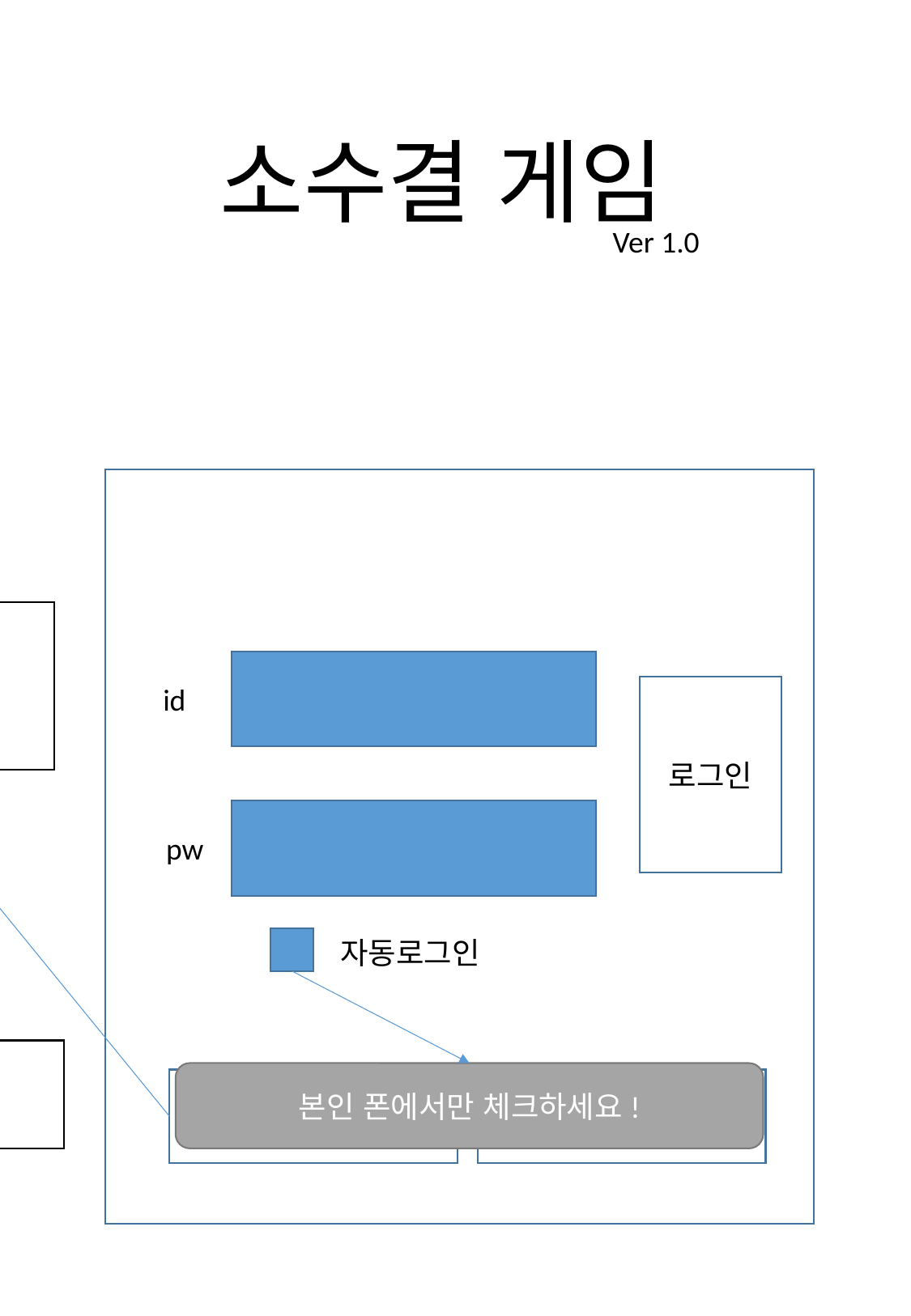

로그인
소수결 게임
Ver 1.0

회원가입 : 5

id
로그인

pw

자동로그인
체크박스가
눌렀을때
Toast 띄움
본인 폰에서만 체크하세요!
회원가입
ID/PW 찾기